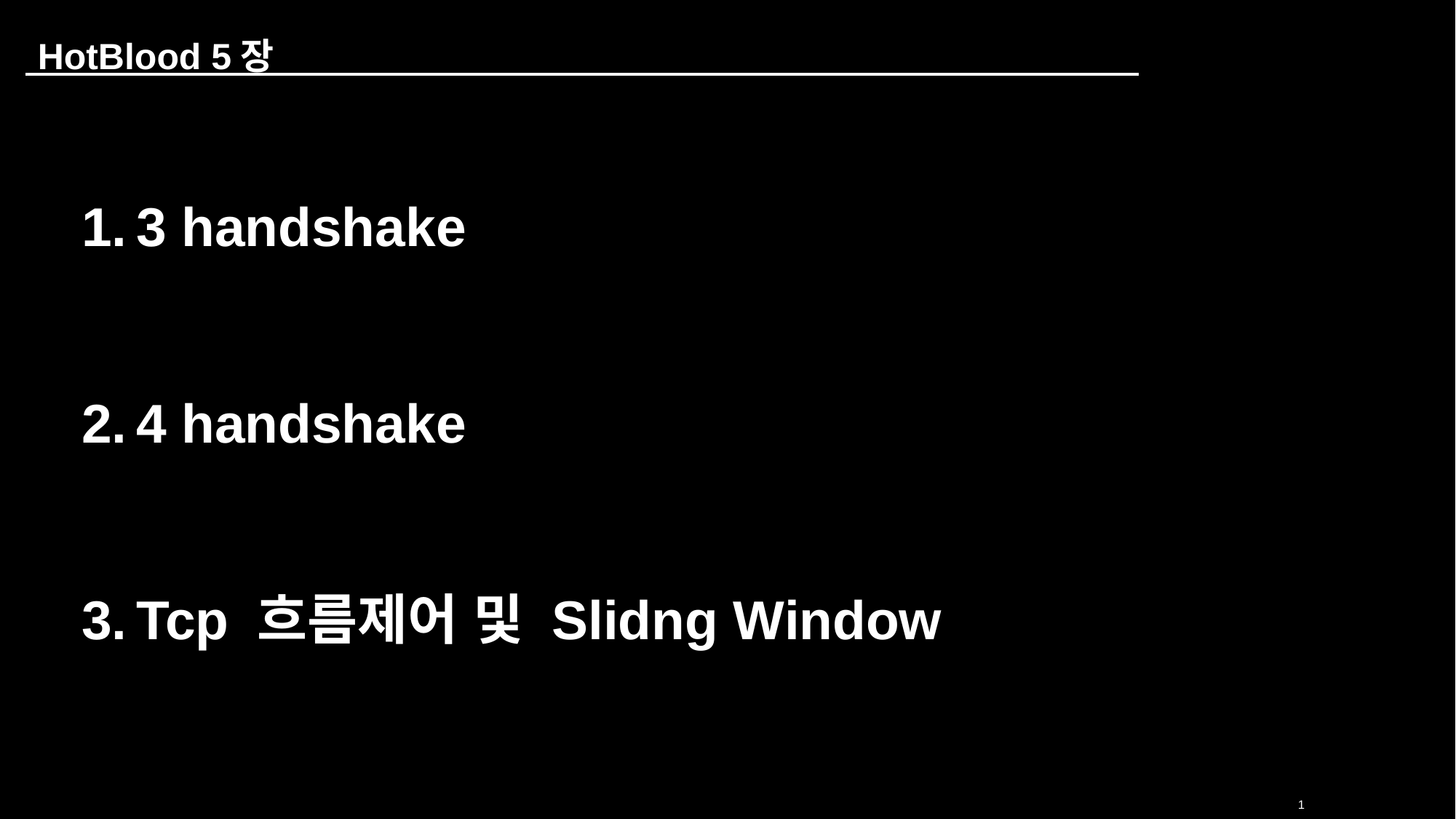

HotBlood 5장
3 handshake

4 handshake

Tcp 흐름제어 및 Slidng Window
1